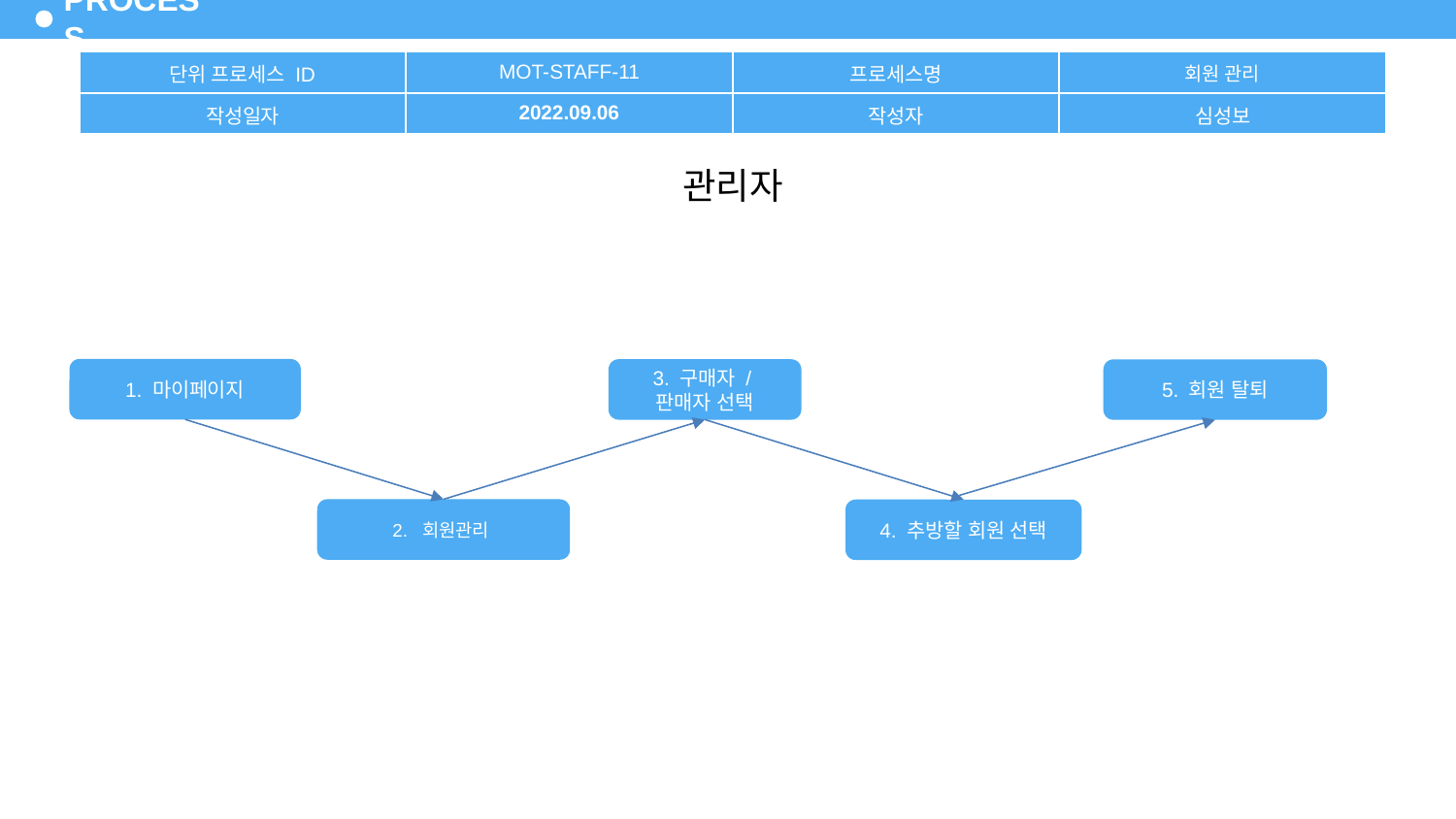

PROCESS
| 단위 프로세스 ID | MOT-STAFF-11 | 프로세스명 | 회원 관리 |
| --- | --- | --- | --- |
| 작성일자 | 2022.09.06 | 작성자 | 심성보 |
관리자
1. 마이페이지
3. 구매자 /
판매자 선택
5. 회원 탈퇴
2.  회원관리
4. 추방할 회원 선택